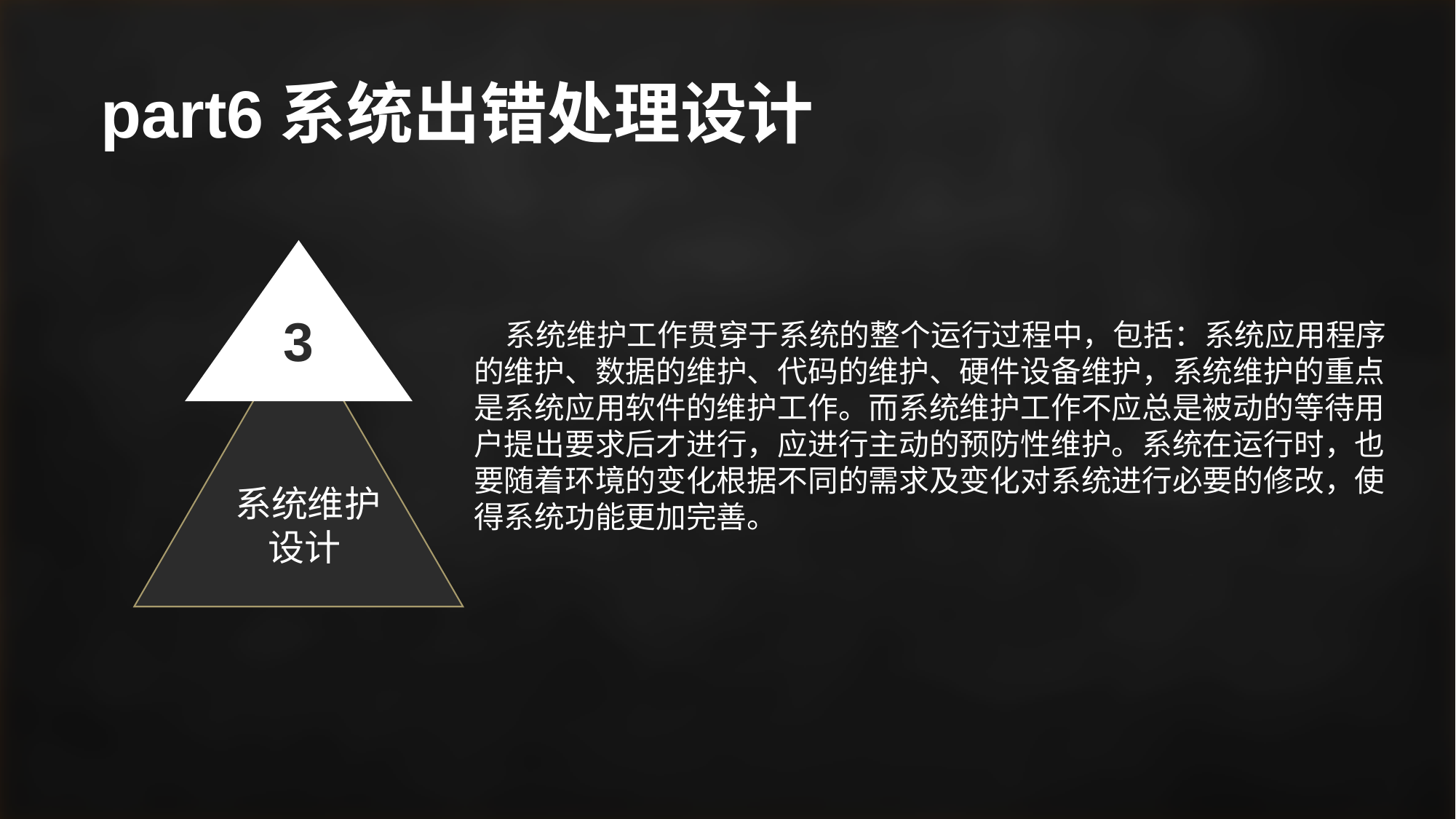

# part6系统出错处理设计
3
系统维护工作贯穿于系统的整个运行过程中，包括：系统应用程序的维护、数据的维护、代码的维护、硬件设备维护，系统维护的重点是系统应用软件的维护工作。而系统维护工作不应总是被动的等待用户提出要求后才进行，应进行主动的预防性维护。系统在运行时，也要随着环境的变化根据不同的需求及变化对系统进行必要的修改，使得系统功能更加完善。

  系统维护
      设计